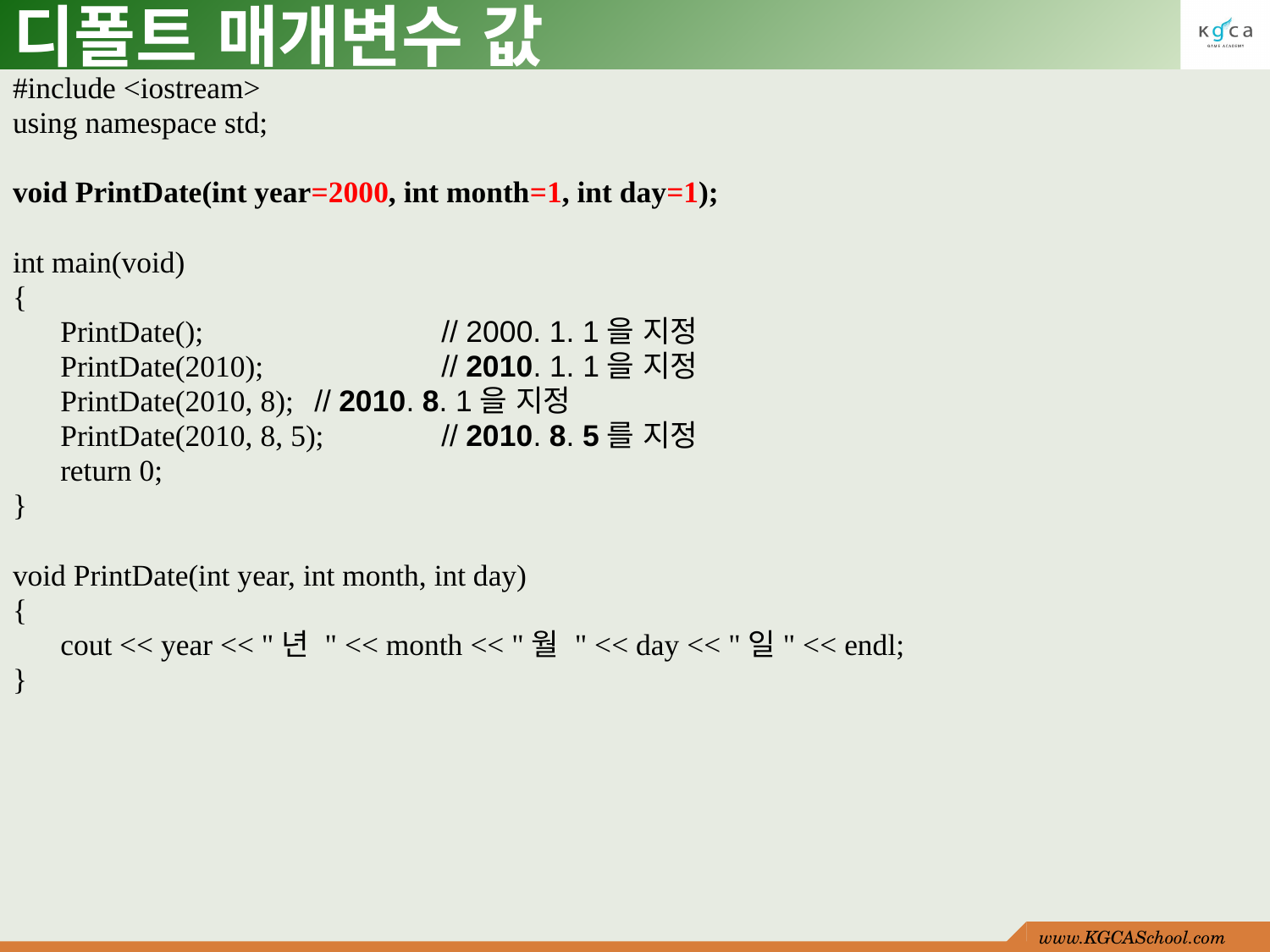

# 디폴트 매개변수 값
#include <iostream>
using namespace std;

void PrintDate(int year=2000, int month=1, int day=1);

int main(void)
{
	PrintDate();		// 2000. 1. 1을 지정
	PrintDate(2010);		// 2010. 1. 1을 지정
	PrintDate(2010, 8);	// 2010. 8. 1을 지정
	PrintDate(2010, 8, 5);	// 2010. 8. 5를 지정
	return 0;
}

void PrintDate(int year, int month, int day)
{
	cout << year << "년 " << month << "월 " << day << "일" << endl;
}